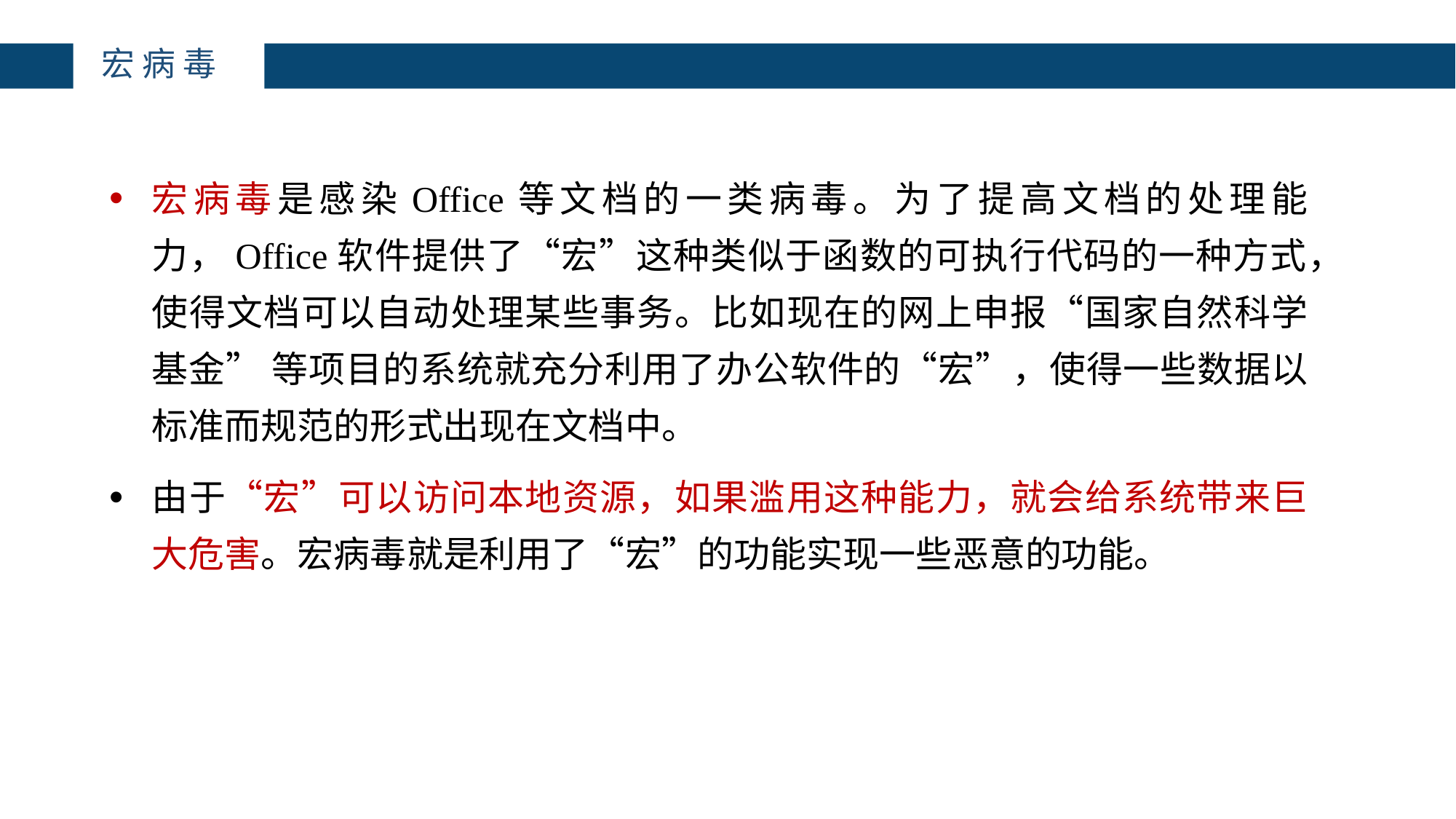

# 宏病毒

宏病毒是感染Office等文档的一类病毒。为了提高文档的处理能力，Office软件提供了“宏”这种类似于函数的可执行代码的一种方式，使得文档可以自动处理某些事务。比如现在的网上申报“国家自然科学基金” 等项目的系统就充分利用了办公软件的“宏”，使得一些数据以标准而规范的形式出现在文档中。
由于“宏”可以访问本地资源，如果滥用这种能力，就会给系统带来巨大危害。宏病毒就是利用了“宏”的功能实现一些恶意的功能。